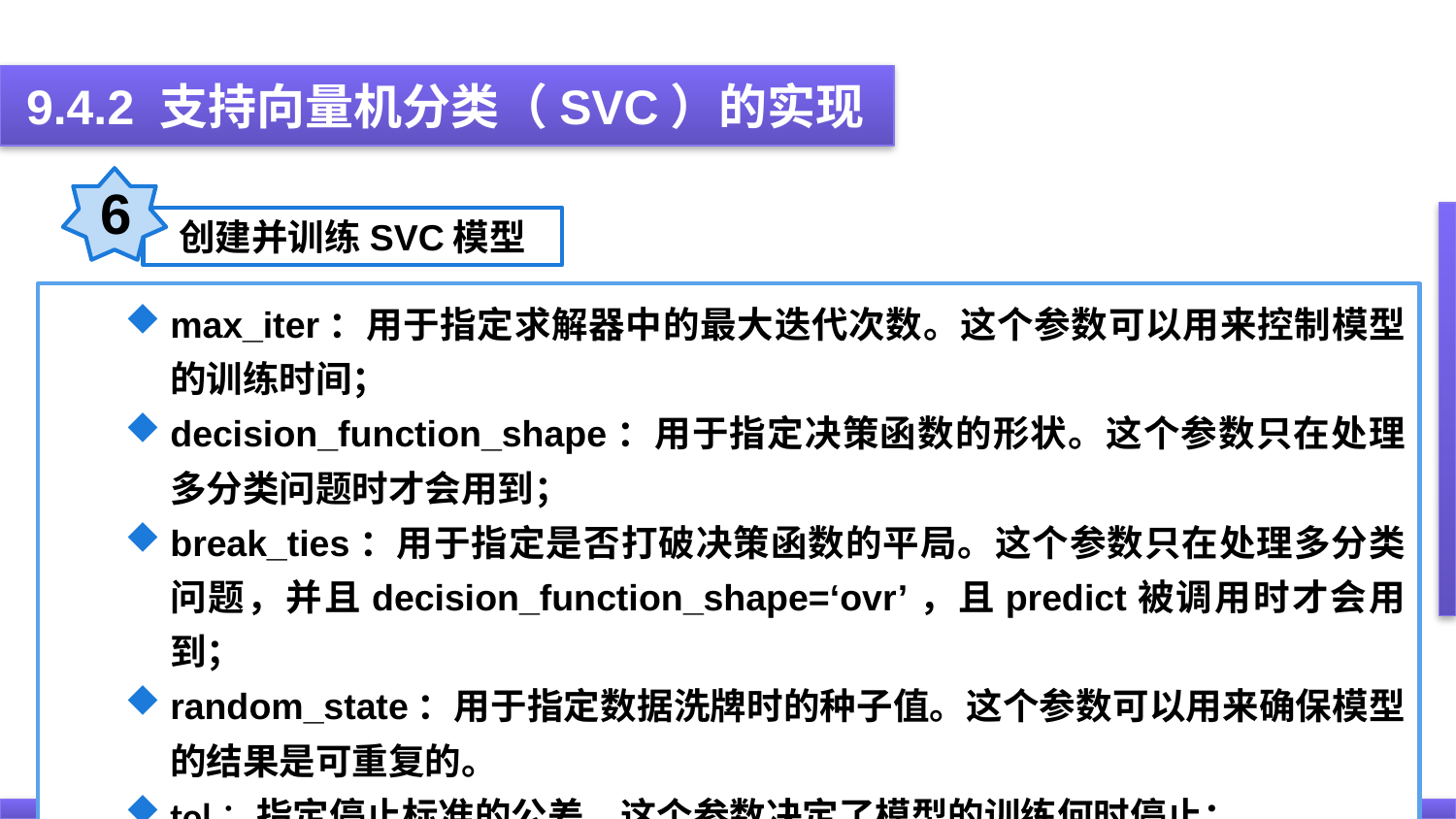

9.4.2 支持向量机分类（SVC）的实现
6
创建并训练SVC模型
max_iter：用于指定求解器中的最大迭代次数。这个参数可以用来控制模型的训练时间；
decision_function_shape：用于指定决策函数的形状。这个参数只在处理多分类问题时才会用到；
break_ties：用于指定是否打破决策函数的平局。这个参数只在处理多分类问题，并且decision_function_shape=‘ovr’，且predict被调用时才会用到；
random_state：用于指定数据洗牌时的种子值。这个参数可以用来确保模型的结果是可重复的。
tol：指定停止标准的公差。这个参数决定了模型的训练何时停止；